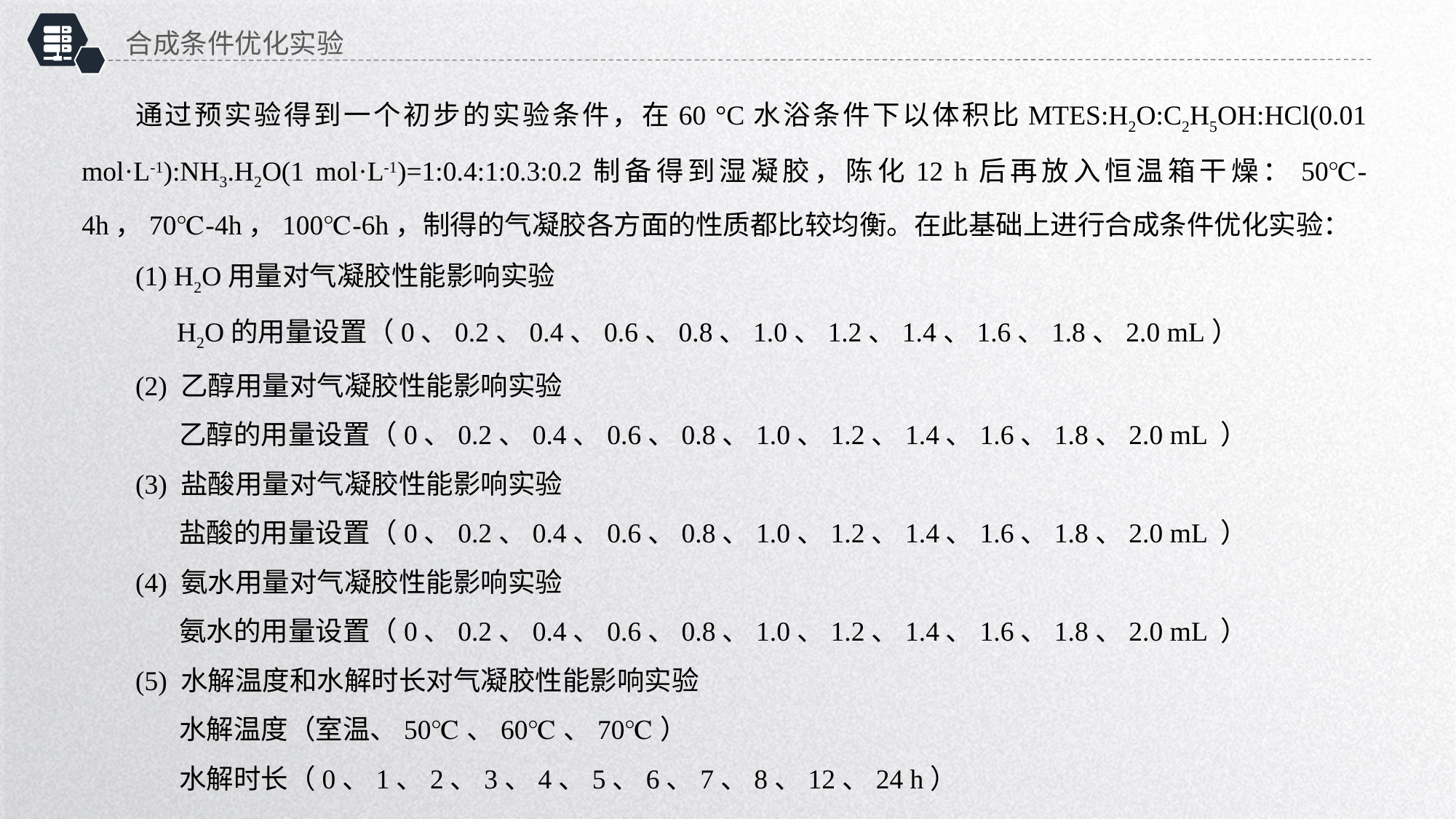

合成条件优化实验
论文导读

第一章

通过预实验得到一个初步的实验条件，在60 °C水浴条件下以体积比MTES:H2O:C2H5OH:HCl(0.01 mol·L-1):NH3.H2O(1 mol·L-1)=1:0.4:1:0.3:0.2制备得到湿凝胶，陈化12 h后再放入恒温箱干燥：50℃-4h，70℃-4h，100℃-6h，制得的气凝胶各方面的性质都比较均衡。在此基础上进行合成条件优化实验：
(1) H2O用量对气凝胶性能影响实验
      H2O的用量设置（0、0.2、0.4、0.6、0.8、1.0、1.2、1.4、1.6、1.8、2.0 mL）
(2) 乙醇用量对气凝胶性能影响实验
      乙醇的用量设置（0、0.2、0.4、0.6、0.8、1.0、1.2、1.4、1.6、1.8、2.0 mL ）
(3) 盐酸用量对气凝胶性能影响实验
      盐酸的用量设置（0、0.2、0.4、0.6、0.8、1.0、1.2、1.4、1.6、1.8、2.0 mL ）
(4) 氨水用量对气凝胶性能影响实验
      氨水的用量设置（0、0.2、0.4、0.6、0.8、1.0、1.2、1.4、1.6、1.8、2.0 mL ）
(5) 水解温度和水解时长对气凝胶性能影响实验
      水解温度（室温、50℃、60℃、70℃）
      水解时长（0、1、2、3、4、5、6、7、8、12、24 h）
延时符